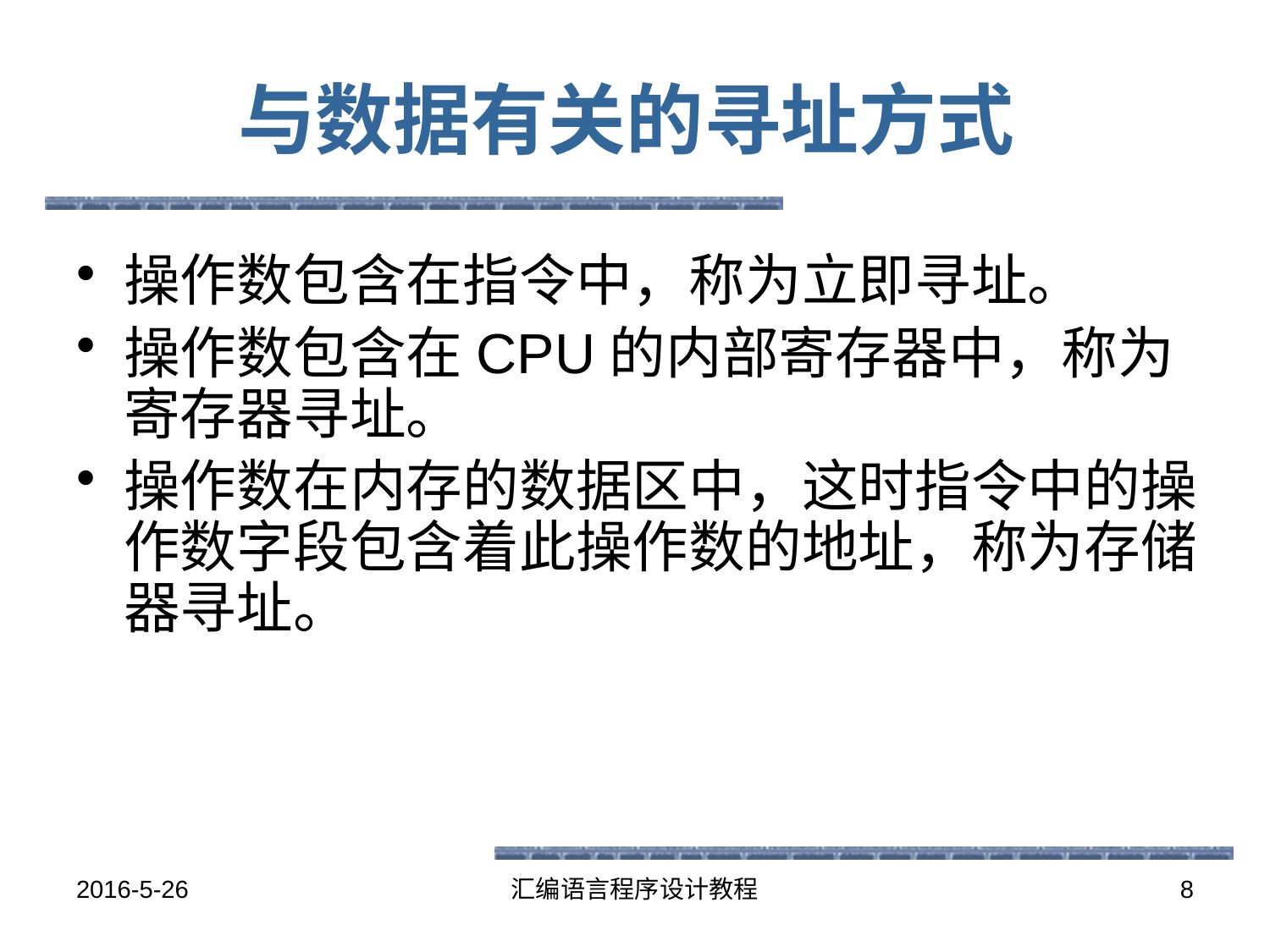

# 与数据有关的寻址方式
操作数包含在指令中，称为立即寻址。
操作数包含在CPU的内部寄存器中，称为寄存器寻址。
操作数在内存的数据区中，这时指令中的操作数字段包含着此操作数的地址，称为存储器寻址。
2016-5-26
汇编语言程序设计教程
8